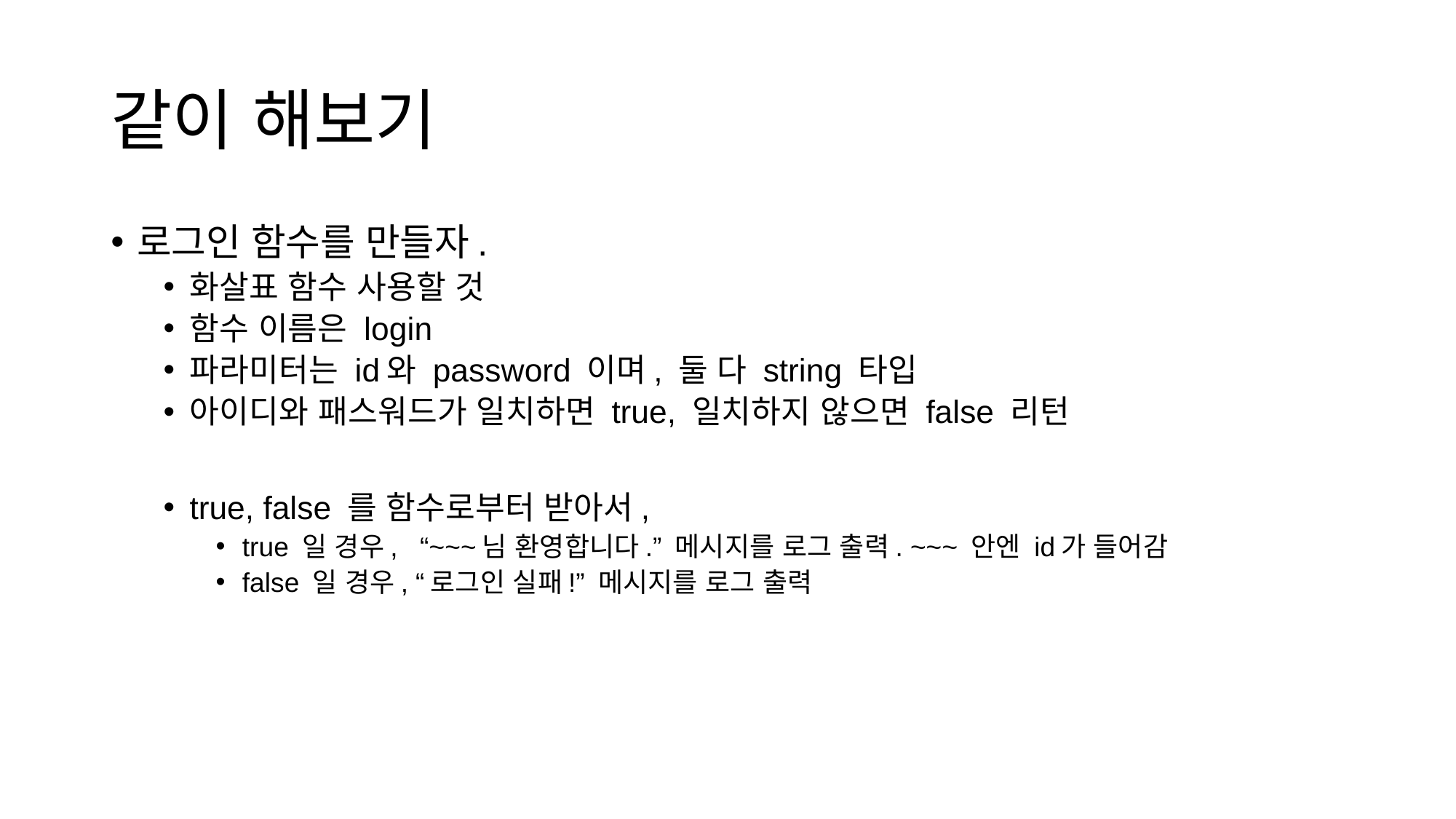

# 같이 해보기
로그인 함수를 만들자.
화살표 함수 사용할 것
함수 이름은 login
파라미터는 id와 password 이며, 둘 다 string 타입
아이디와 패스워드가 일치하면 true, 일치하지 않으면 false 리턴

true, false 를 함수로부터 받아서,
true 일 경우,   “~~~님 환영합니다.” 메시지를 로그 출력. ~~~ 안엔 id가 들어감
false 일 경우, “로그인 실패!” 메시지를 로그 출력